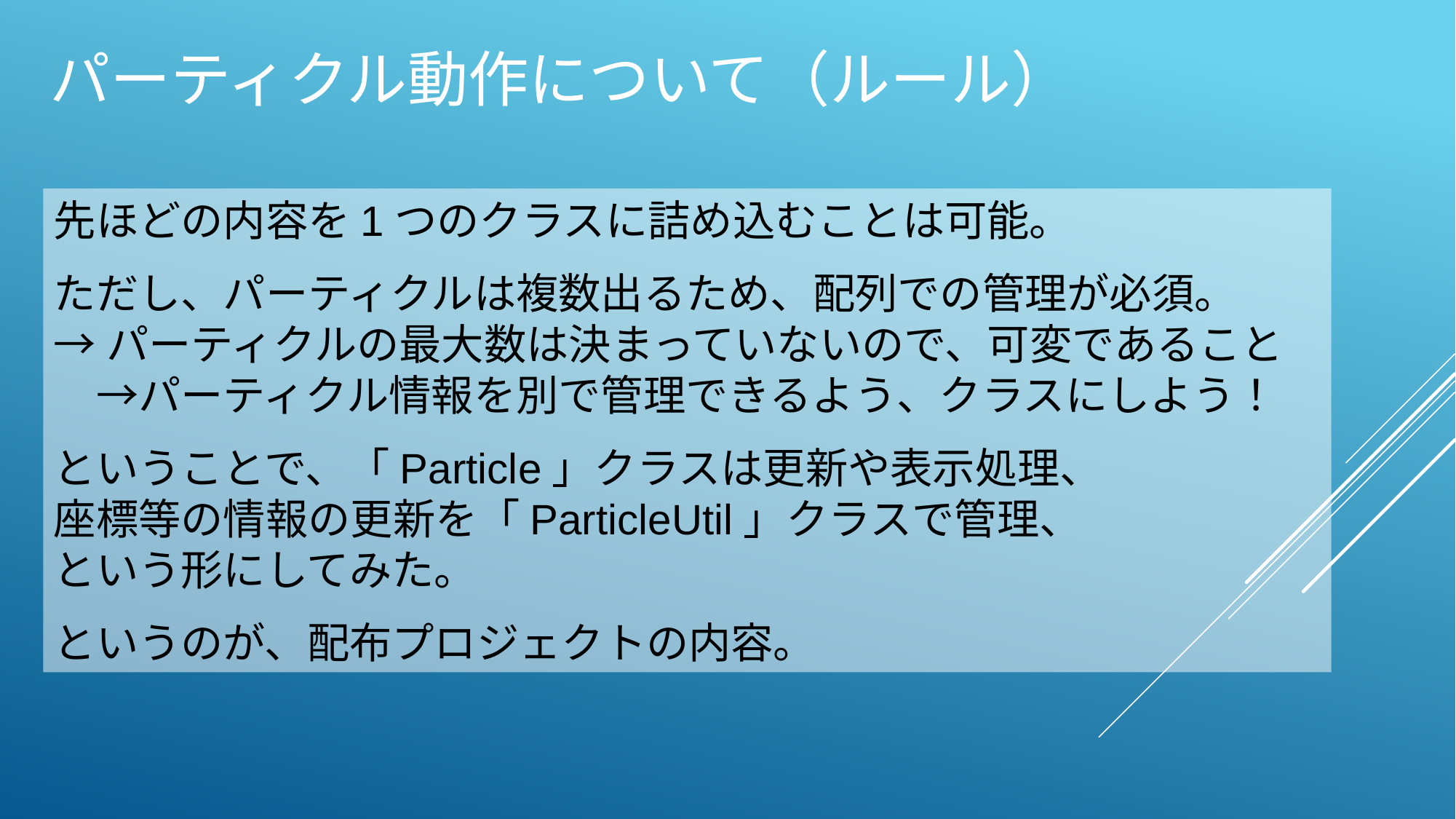

パーティクル動作について（ルール）
先ほどの内容を1つのクラスに詰め込むことは可能。

ただし、パーティクルは複数出るため、配列での管理が必須。
→パーティクルの最大数は決まっていないので、可変であること
　→パーティクル情報を別で管理できるよう、クラスにしよう！

ということで、「Particle」クラスは更新や表示処理、
座標等の情報の更新を「ParticleUtil」クラスで管理、
という形にしてみた。

というのが、配布プロジェクトの内容。